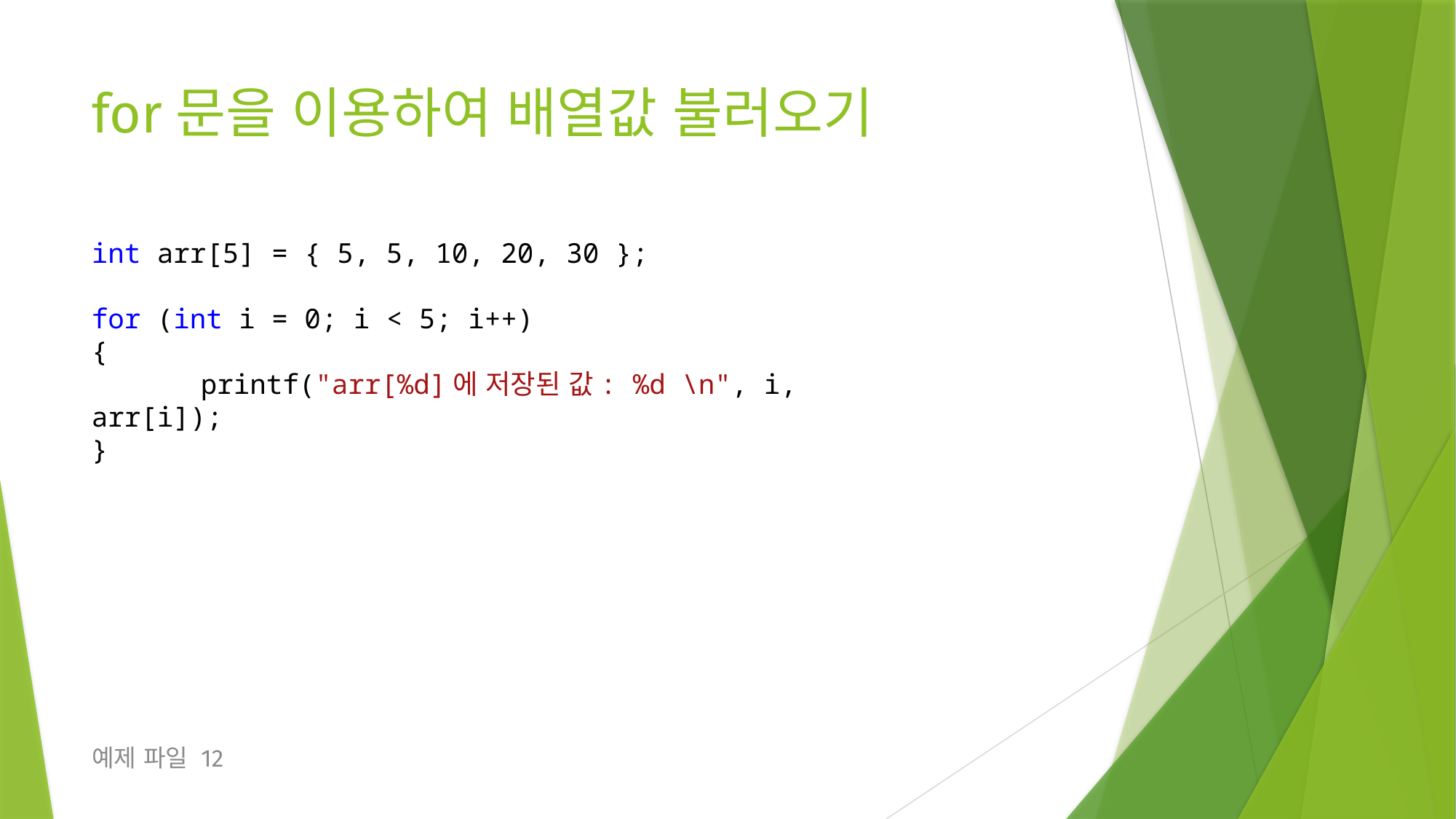

# for문을 이용하여 배열값 불러오기
int arr[5] = { 5, 5, 10, 20, 30 };

for (int i = 0; i < 5; i++)
{
	printf("arr[%d]에 저장된 값: %d \n", i, arr[i]);
}
예제 파일 12